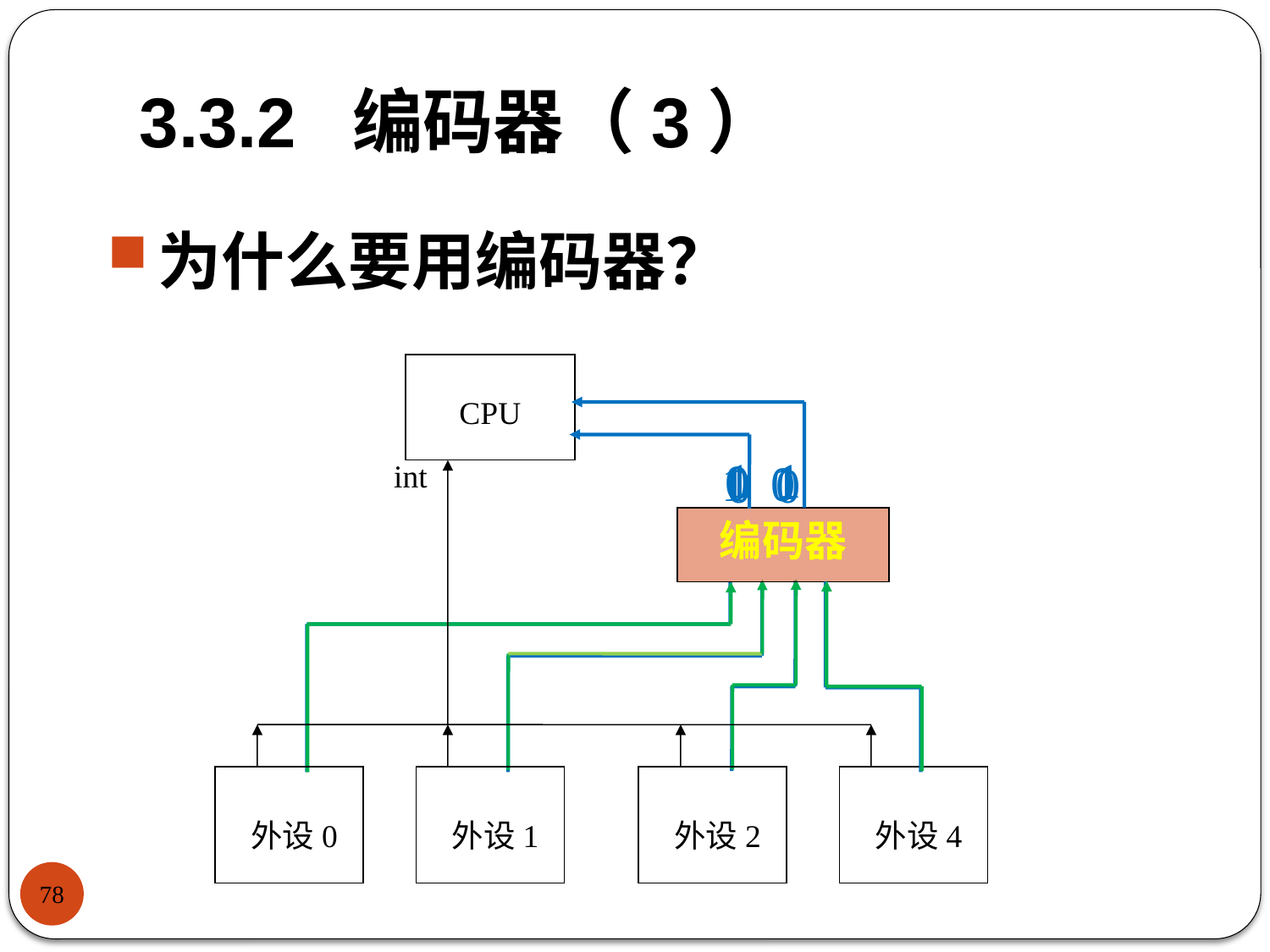

# 3.3.2  编码器（3）
为什么要用编码器？

CPU
int

外设0

外设1

外设2

外设4

1  1

0  1

1  0

0  0

编码器

78